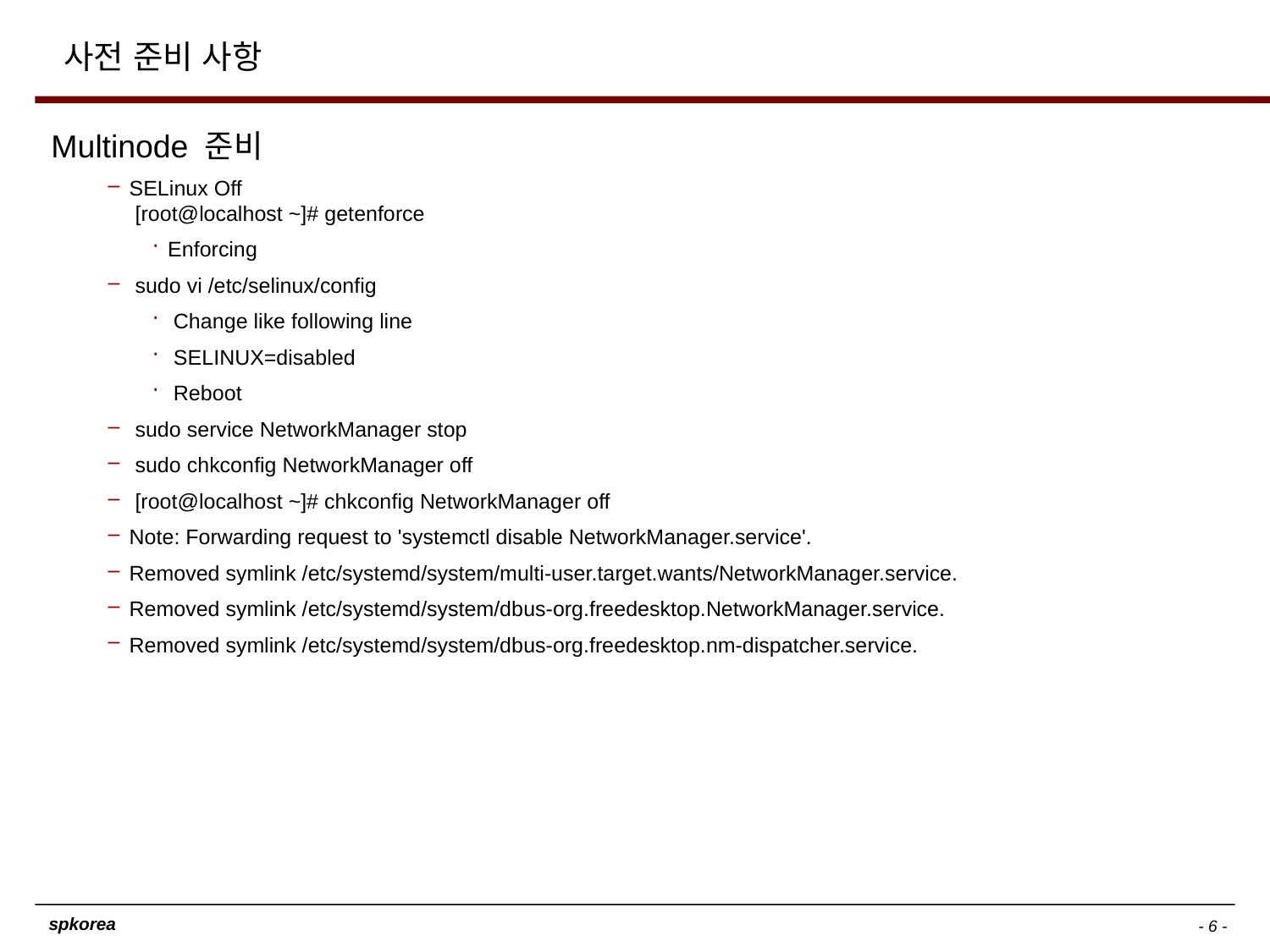

# 사전 준비 사항
Multinode 준비
SELinux Off
 [root@localhost ~]# getenforce
Enforcing
 sudo vi /etc/selinux/config
 Change like following line
 SELINUX=disabled
 Reboot
 sudo service NetworkManager stop
 sudo chkconfig NetworkManager off
 [root@localhost ~]# chkconfig NetworkManager off
Note: Forwarding request to 'systemctl disable NetworkManager.service'.
Removed symlink /etc/systemd/system/multi-user.target.wants/NetworkManager.service.
Removed symlink /etc/systemd/system/dbus-org.freedesktop.NetworkManager.service.
Removed symlink /etc/systemd/system/dbus-org.freedesktop.nm-dispatcher.service.